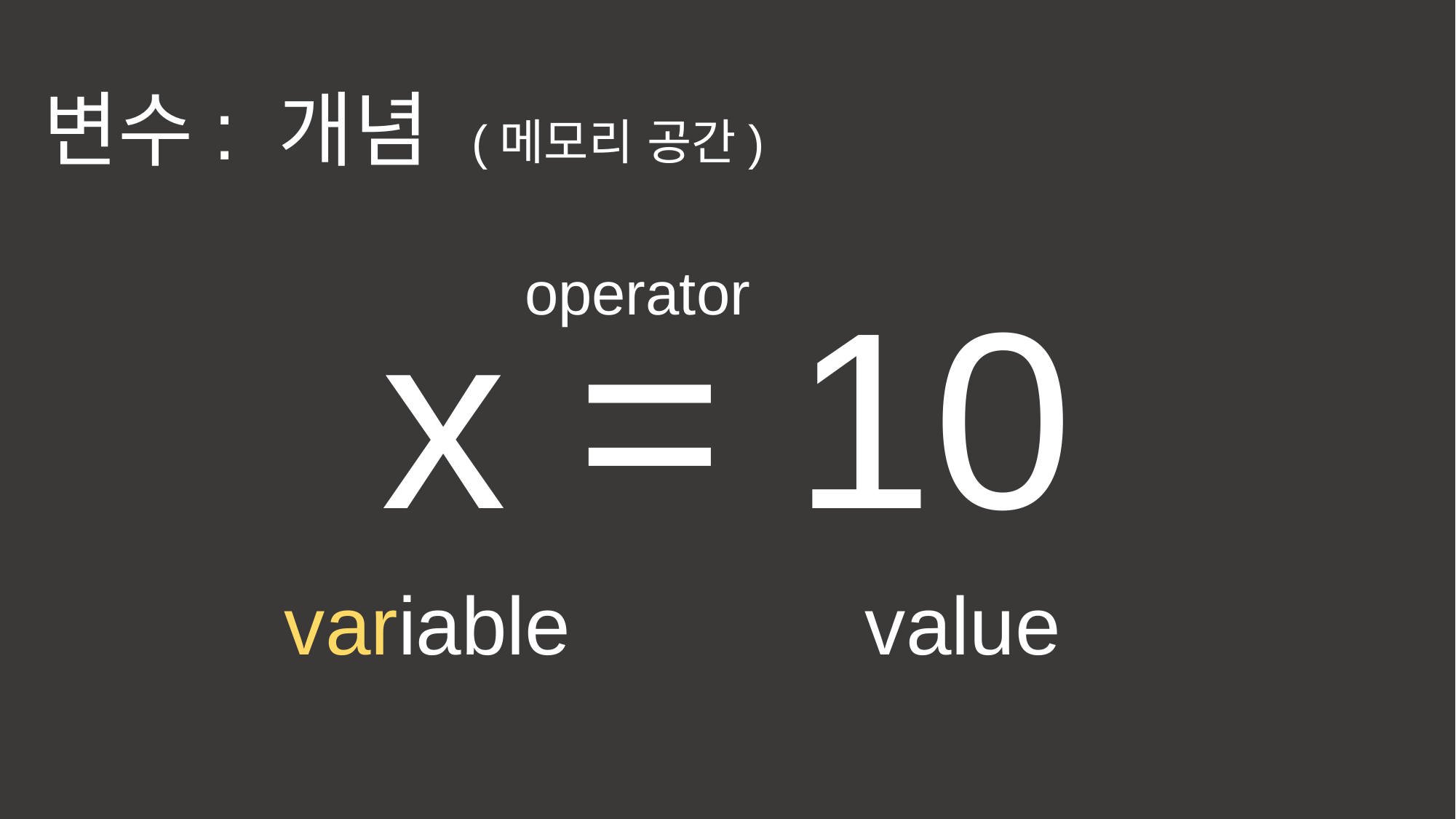

변수: 개념 (메모리 공간)
operator
x = 10
variable
value